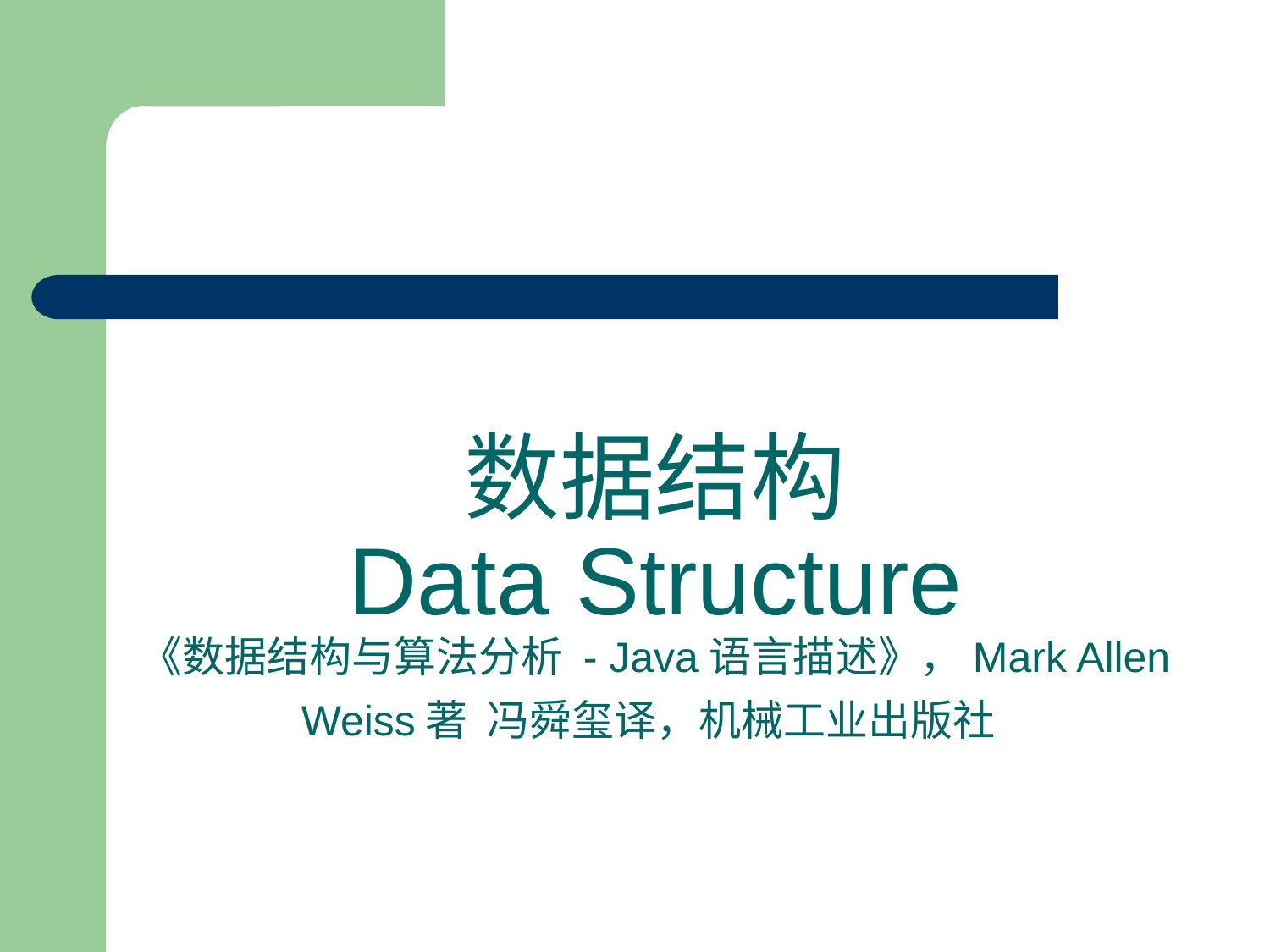

# 数据结构 Data Structure 《数据结构与算法分析 - Java语言描述》，Mark Allen Weiss著  冯舜玺译，机械工业出版社